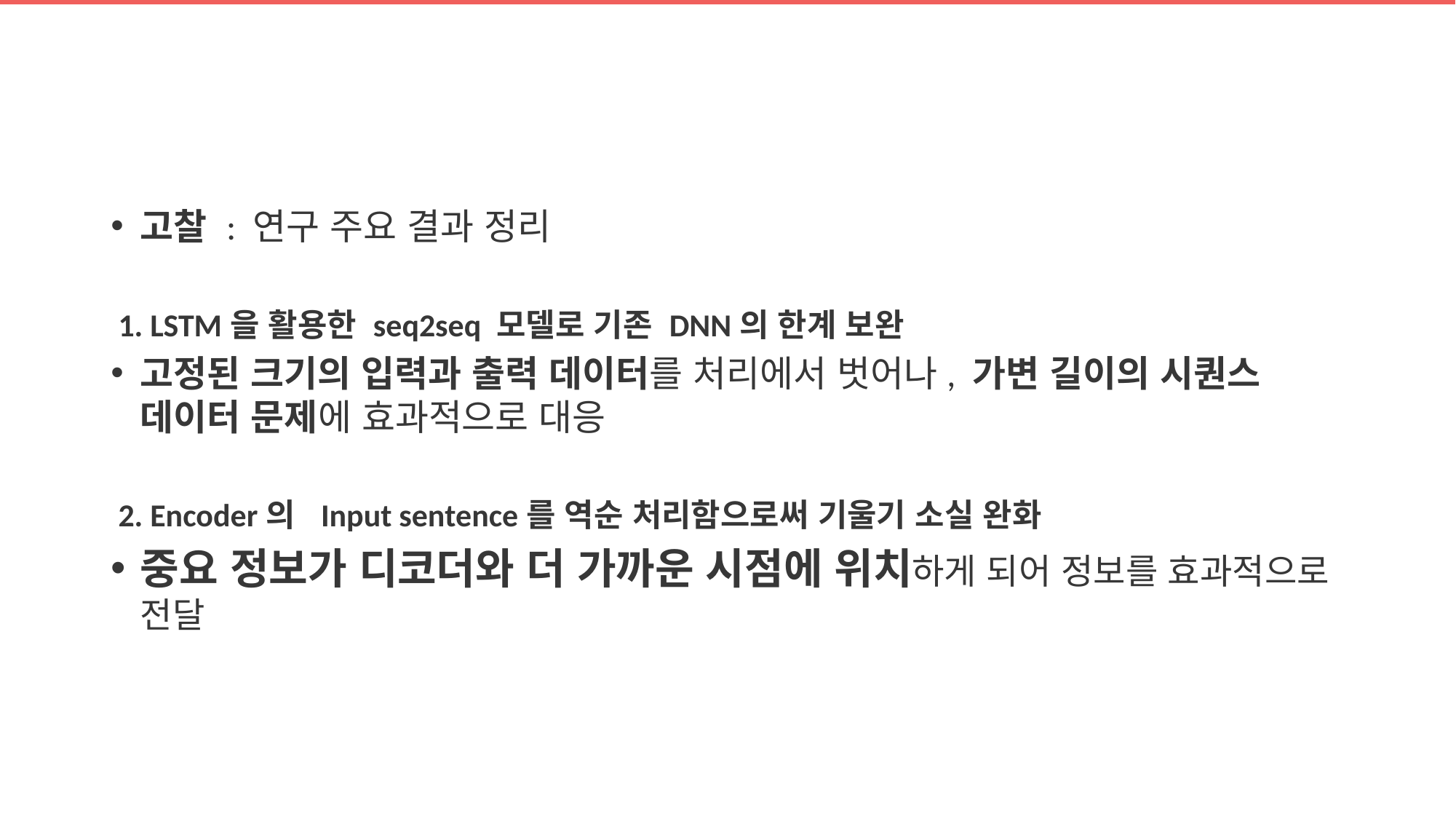

고찰 : 연구 주요 결과 정리

 1. LSTM을 활용한 seq2seq 모델로 기존 DNN의 한계 보완
고정된 크기의 입력과 출력 데이터를 처리에서 벗어나, 가변 길이의 시퀀스 데이터 문제에 효과적으로 대응

 2. Encoder의  Input sentence를 역순 처리함으로써 기울기 소실 완화
중요 정보가 디코더와 더 가까운 시점에 위치하게 되어 정보를 효과적으로 전달